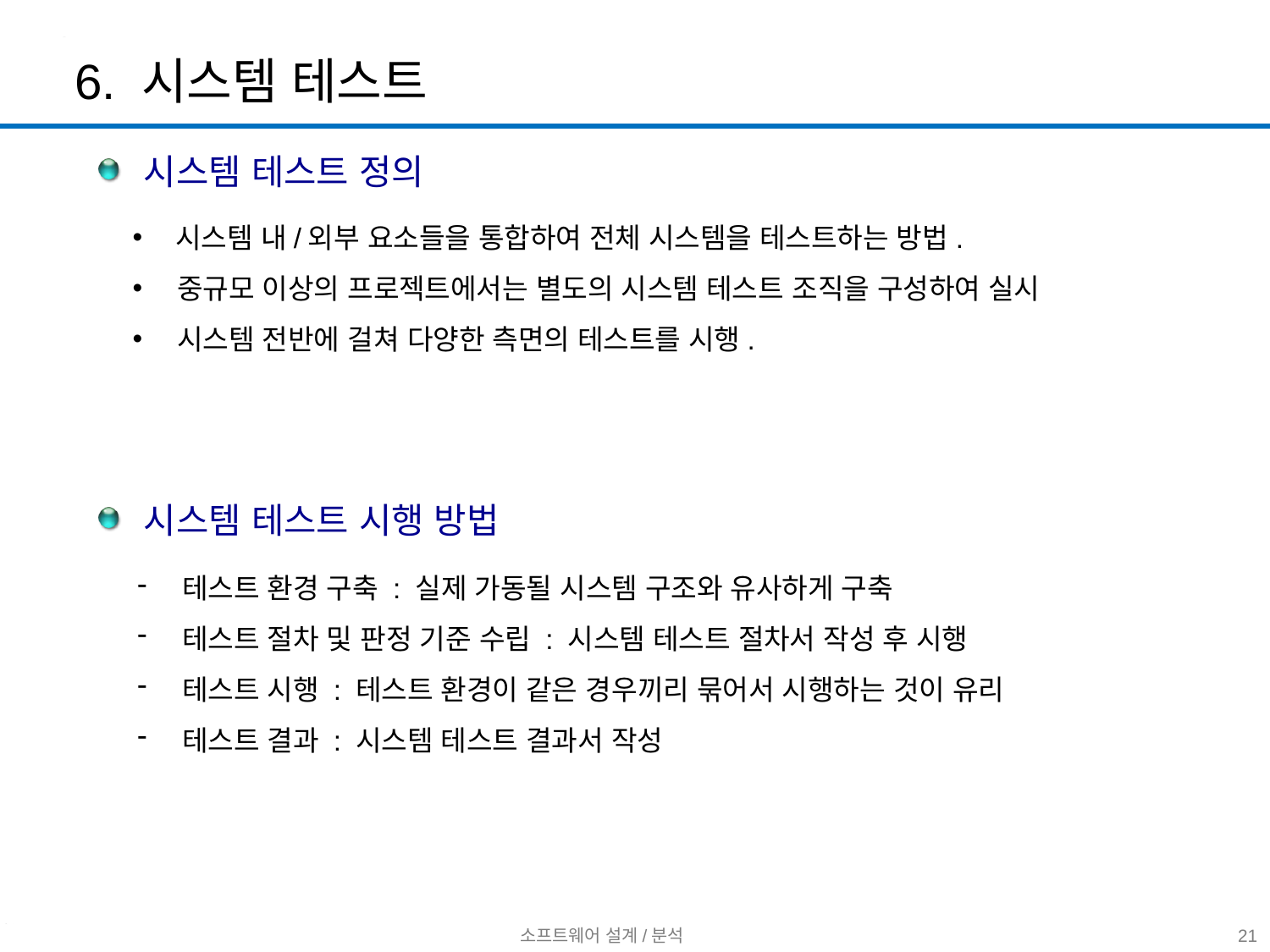

6. 시스템 테스트
 시스템 테스트 정의
 시스템 내/외부 요소들을 통합하여 전체 시스템을 테스트하는 방법.
 중규모 이상의 프로젝트에서는 별도의 시스템 테스트 조직을 구성하여 실시
 시스템 전반에 걸쳐 다양한 측면의 테스트를 시행.
 시스템 테스트 시행 방법
 테스트 환경 구축 : 실제 가동될 시스템 구조와 유사하게 구축
 테스트 절차 및 판정 기준 수립 : 시스템 테스트 절차서 작성 후 시행
 테스트 시행 : 테스트 환경이 같은 경우끼리 묶어서 시행하는 것이 유리
 테스트 결과 : 시스템 테스트 결과서 작성